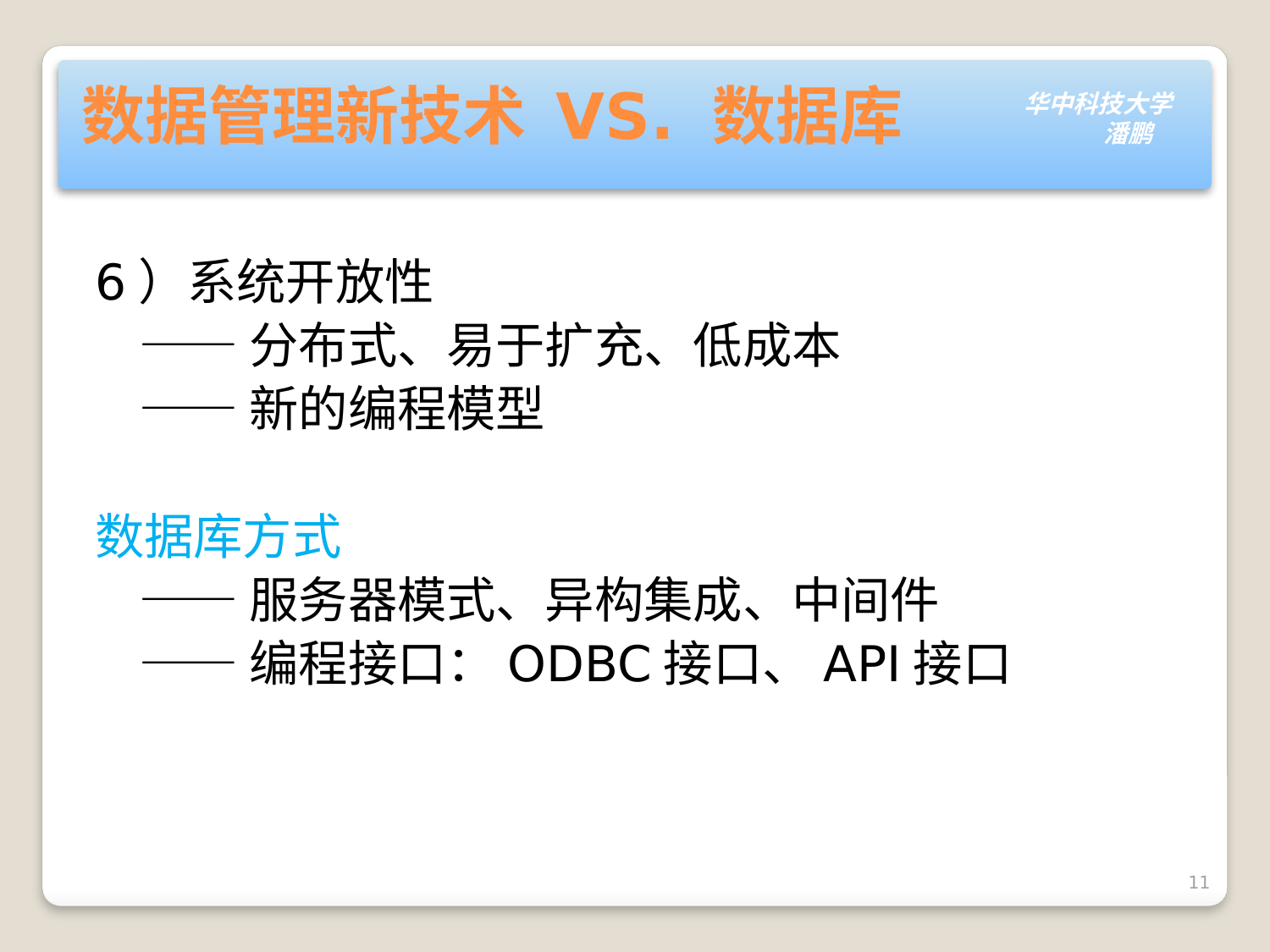

# 数据管理新技术 VS. 数据库
6）系统开放性
    ——分布式、易于扩充、低成本
    ——新的编程模型

数据库方式
    ——服务器模式、异构集成、中间件
    ——编程接口：ODBC接口、API接口
11